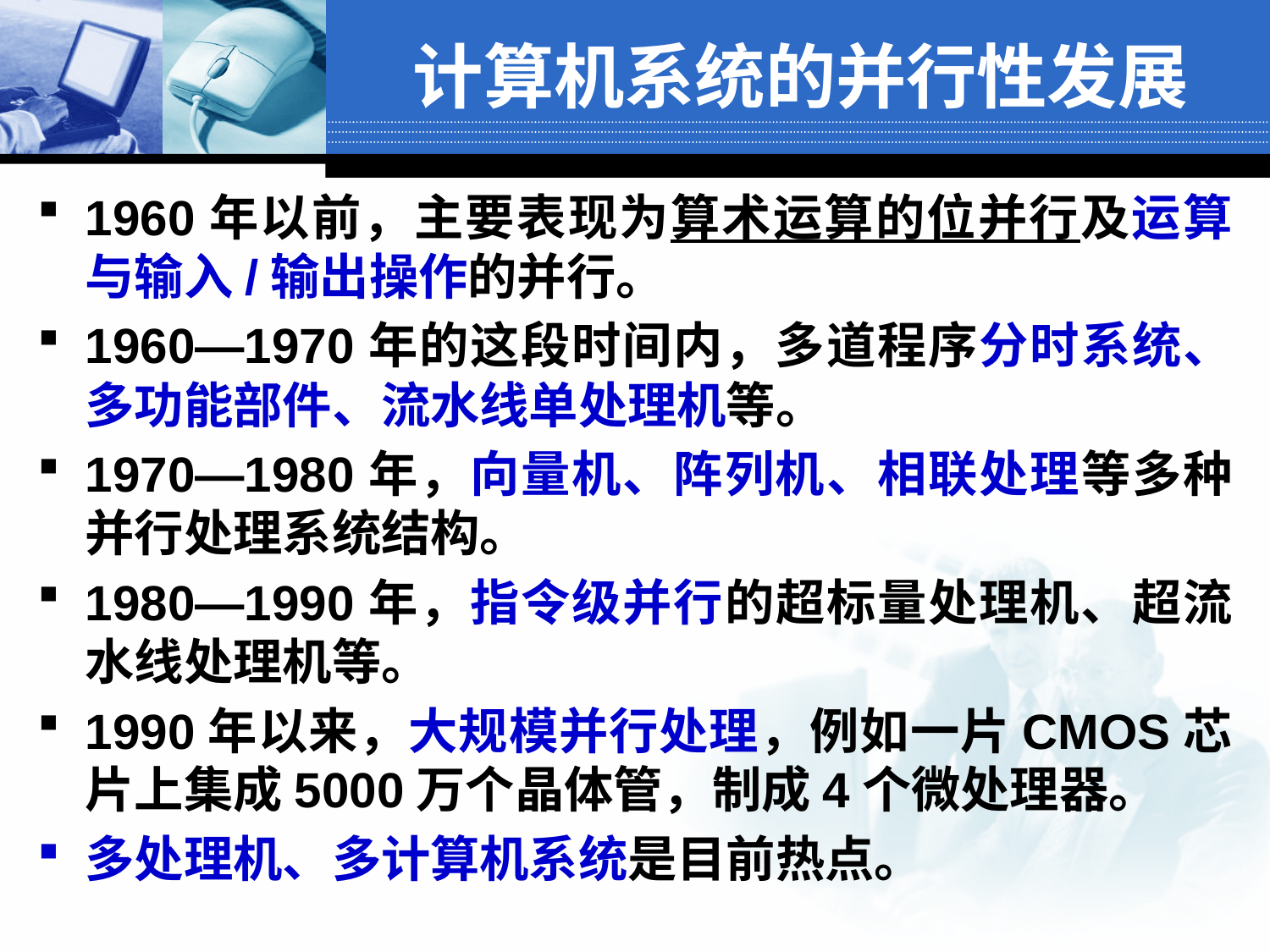

计算机系统的并行性发展
1960年以前，主要表现为算术运算的位并行及运算与输入/输出操作的并行。
1960—1970年的这段时间内，多道程序分时系统、多功能部件、流水线单处理机等。
1970—1980年，向量机、阵列机、相联处理等多种并行处理系统结构。
1980—1990年，指令级并行的超标量处理机、超流水线处理机等。
1990年以来，大规模并行处理，例如一片CMOS芯片上集成5000万个晶体管，制成4个微处理器。
多处理机、多计算机系统是目前热点。